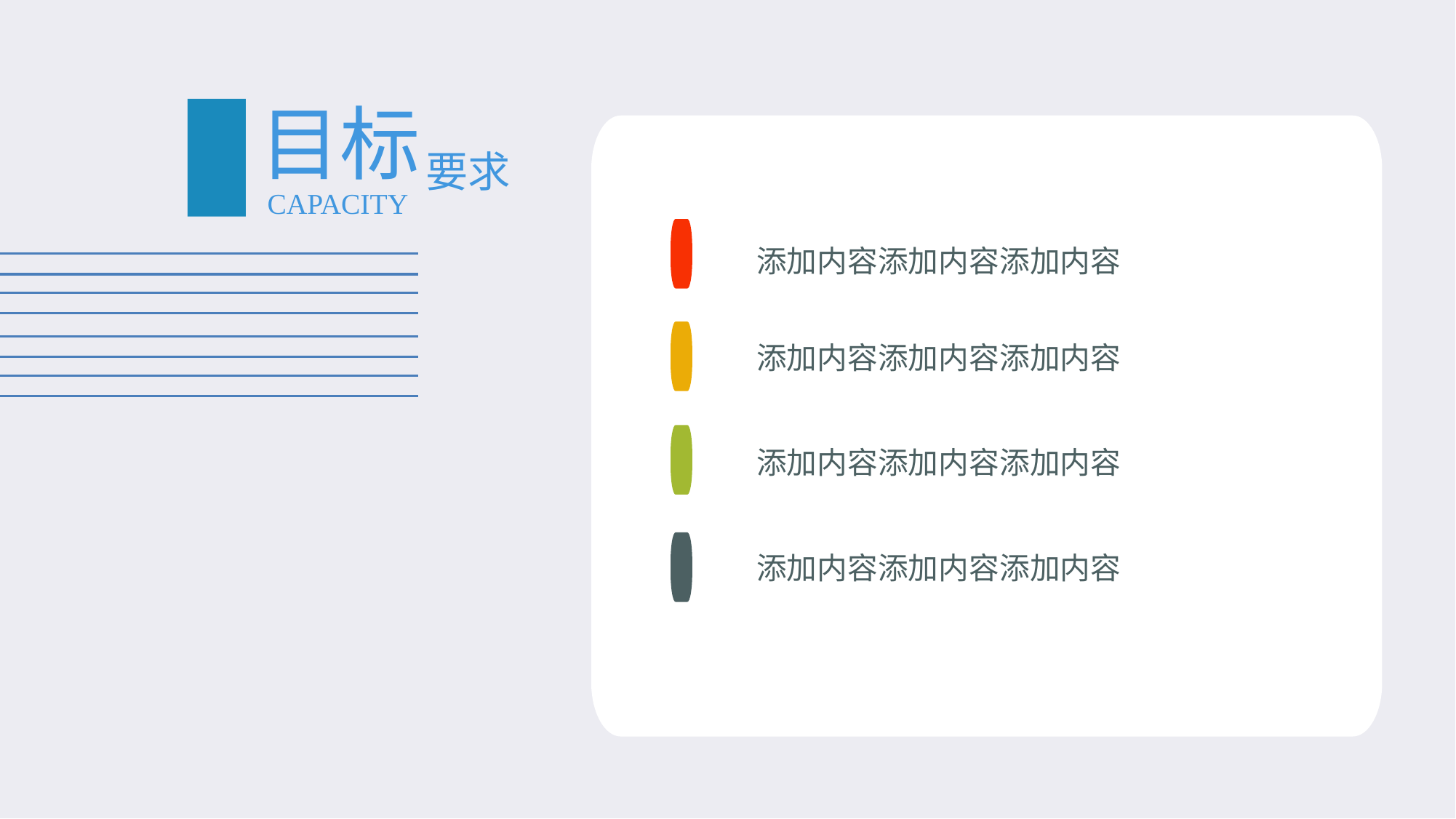

#
目标
要求

CAPACITY

添加内容添加内容添加内容

添加内容添加内容添加内容

添加内容添加内容添加内容

添加内容添加内容添加内容